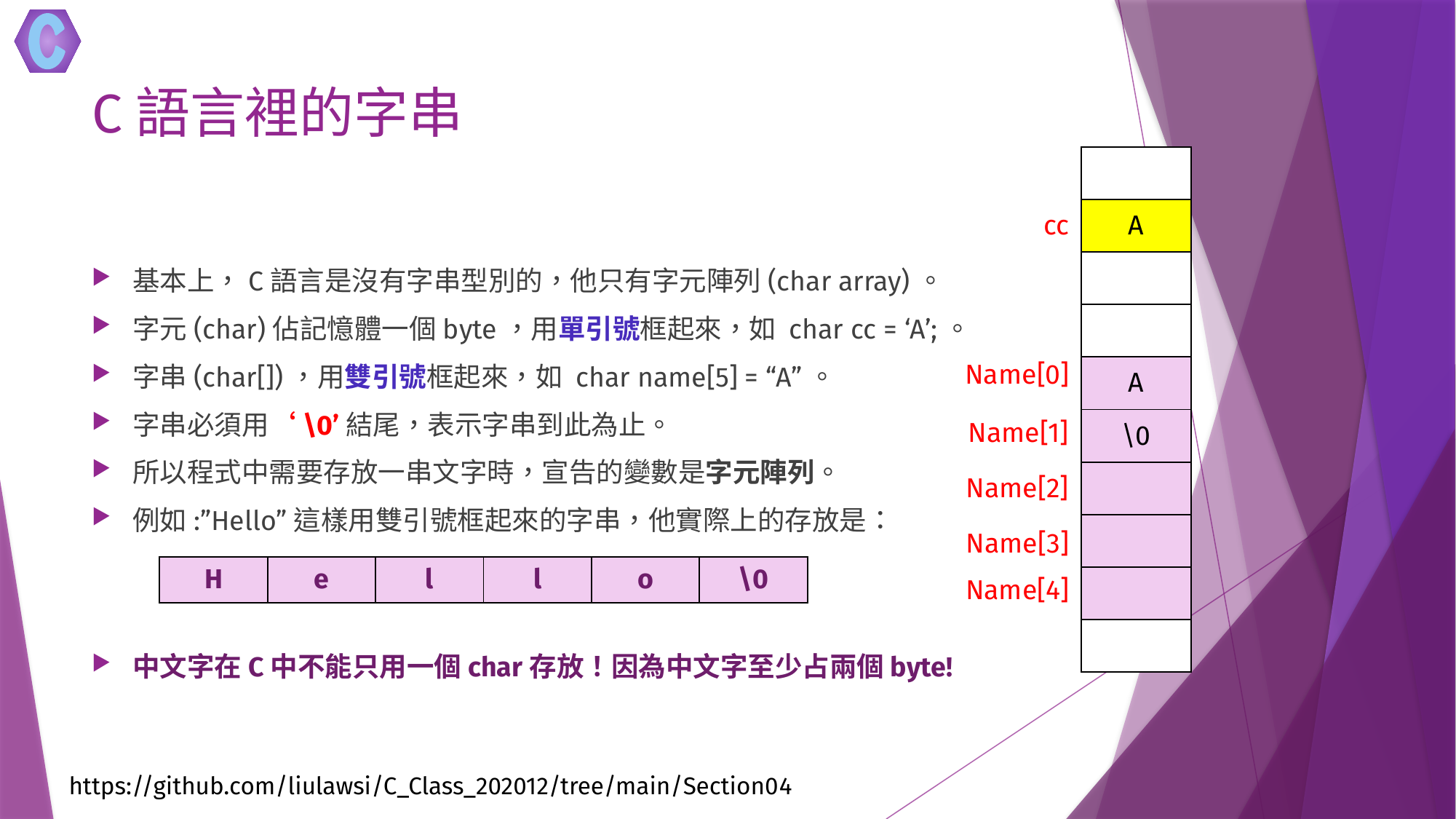

# C語言裡的字串
|  |
| --- |
| A |
|  |
|  |
| A |
| \0 |
|  |
|  |
|  |
|  |
cc
基本上，C語言是沒有字串型別的，他只有字元陣列(char array)。
字元(char)佔記憶體一個byte，用單引號框起來，如 char cc = ‘A’;。
字串(char[])，用雙引號框起來，如 char name[5] = “A”。
字串必須用‘\0’結尾，表示字串到此為止。
所以程式中需要存放一串文字時，宣告的變數是字元陣列。
例如:”Hello”這樣用雙引號框起來的字串，他實際上的存放是：
中文字在C中不能只用一個char存放！因為中文字至少占兩個byte!
Name[0]
Name[1]
Name[2]
Name[3]
| H | e | l | l | o | \0 |
| --- | --- | --- | --- | --- | --- |
Name[4]